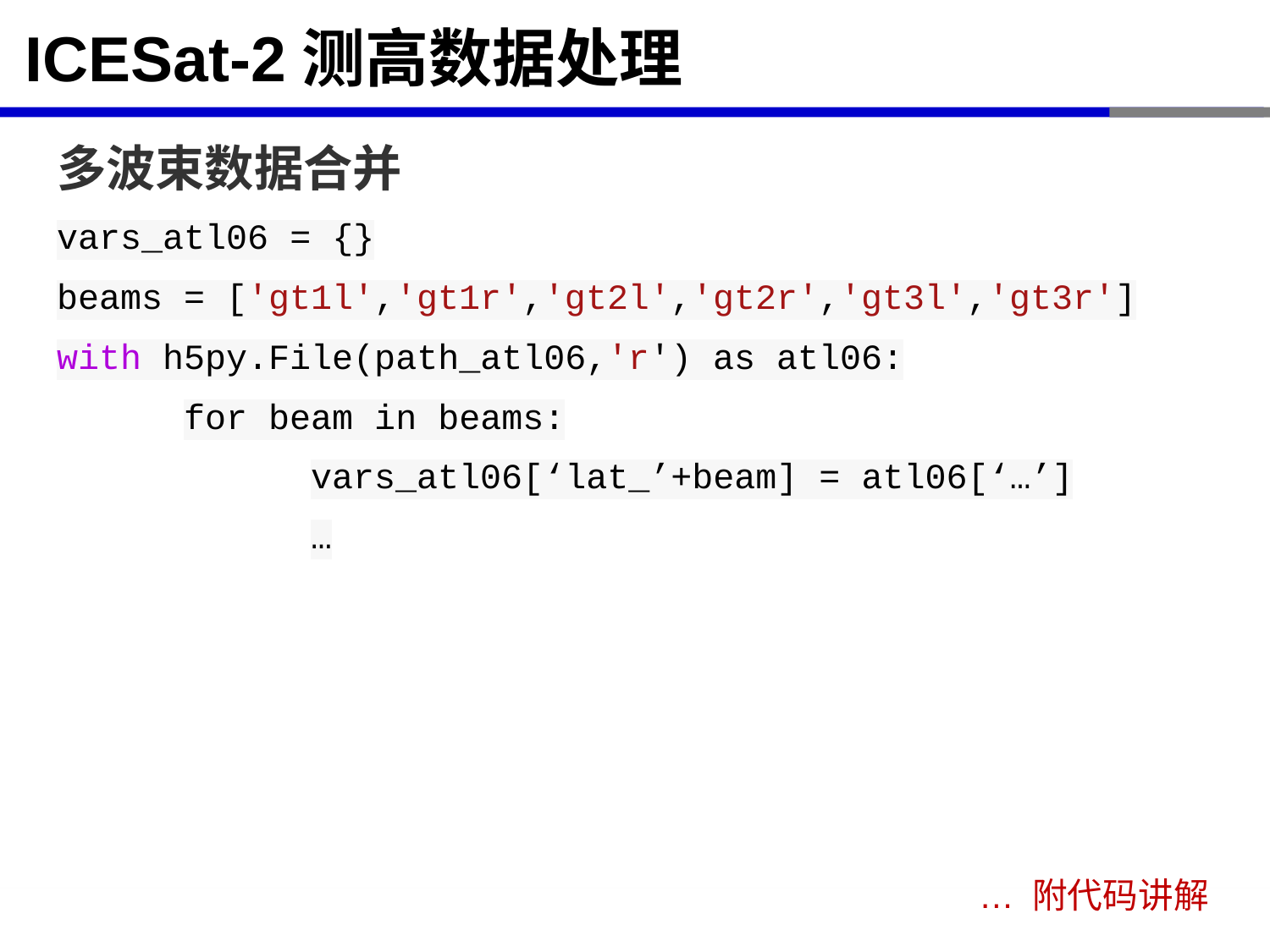

# ICESat-2测高数据处理
多波束数据合并
vars_atl06 = {}
beams = ['gt1l','gt1r','gt2l','gt2r','gt3l','gt3r']
with h5py.File(path_atl06,'r') as atl06:
	for beam in beams:
		vars_atl06[‘lat_’+beam] = atl06[‘…’]
		…

… 附代码讲解